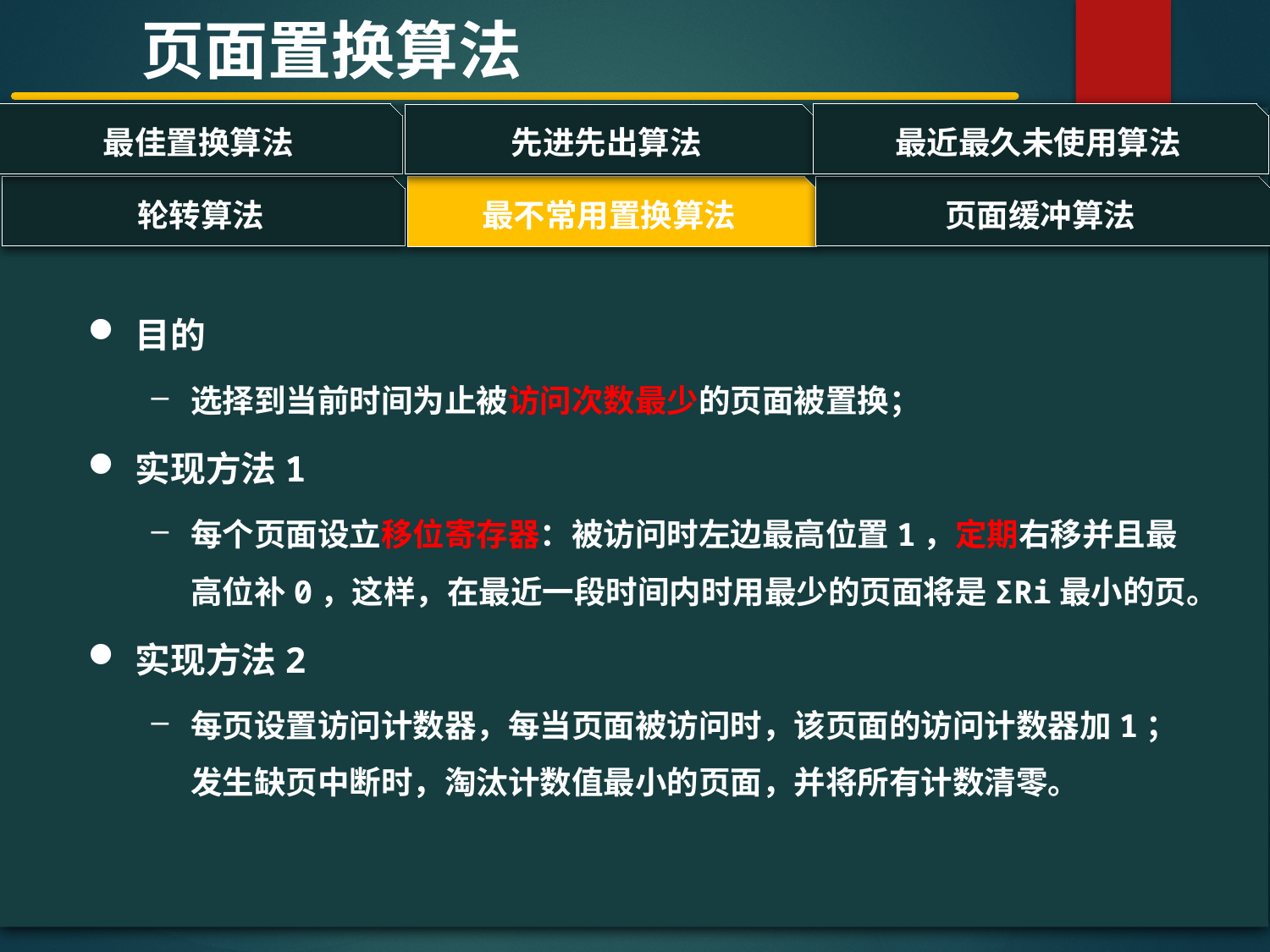

页面置换算法
最佳置换算法
最近最久未使用算法
先进先出算法
轮转算法
页面缓冲算法
最不常用置换算法
#
目的
选择到当前时间为止被访问次数最少的页面被置换；
实现方法1
每个页面设立移位寄存器：被访问时左边最高位置1，定期右移并且最高位补0，这样，在最近一段时间内时用最少的页面将是ΣRi最小的页。
实现方法2
每页设置访问计数器，每当页面被访问时，该页面的访问计数器加1；发生缺页中断时，淘汰计数值最小的页面，并将所有计数清零。